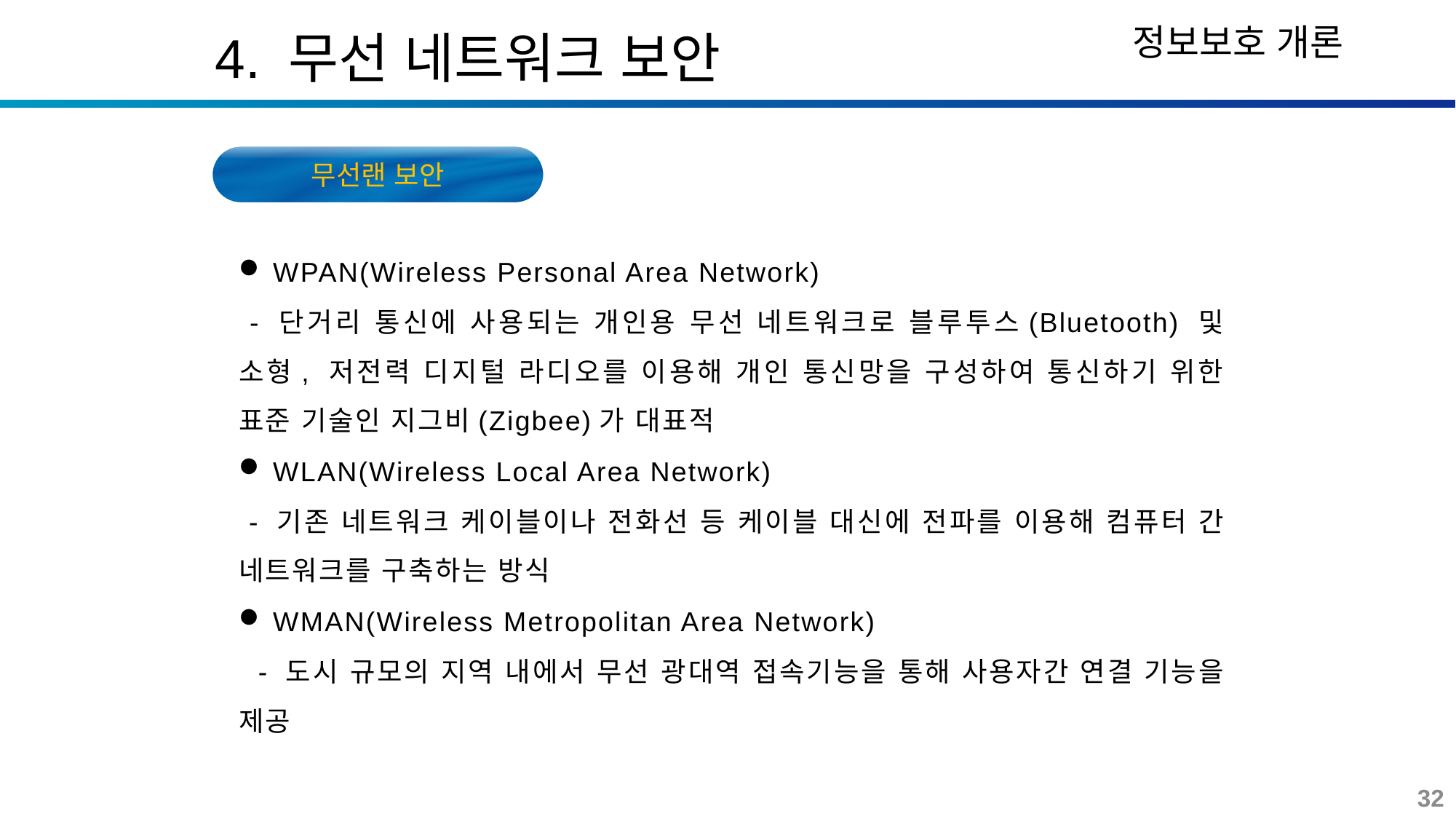

4. 무선 네트워크 보안
무선랜 보안

WPAN(Wireless Personal Area Network)
 - 단거리 통신에 사용되는 개인용 무선 네트워크로 블루투스(Bluetooth) 및 소형, 저전력 디지털 라디오를 이용해 개인 통신망을 구성하여 통신하기 위한 표준 기술인 지그비(Zigbee)가 대표적
WLAN(Wireless Local Area Network)
 - 기존 네트워크 케이블이나 전화선 등 케이블 대신에 전파를 이용해 컴퓨터 간 네트워크를 구축하는 방식
WMAN(Wireless Metropolitan Area Network)
  - 도시 규모의 지역 내에서 무선 광대역 접속기능을 통해 사용자간 연결 기능을 제공

32